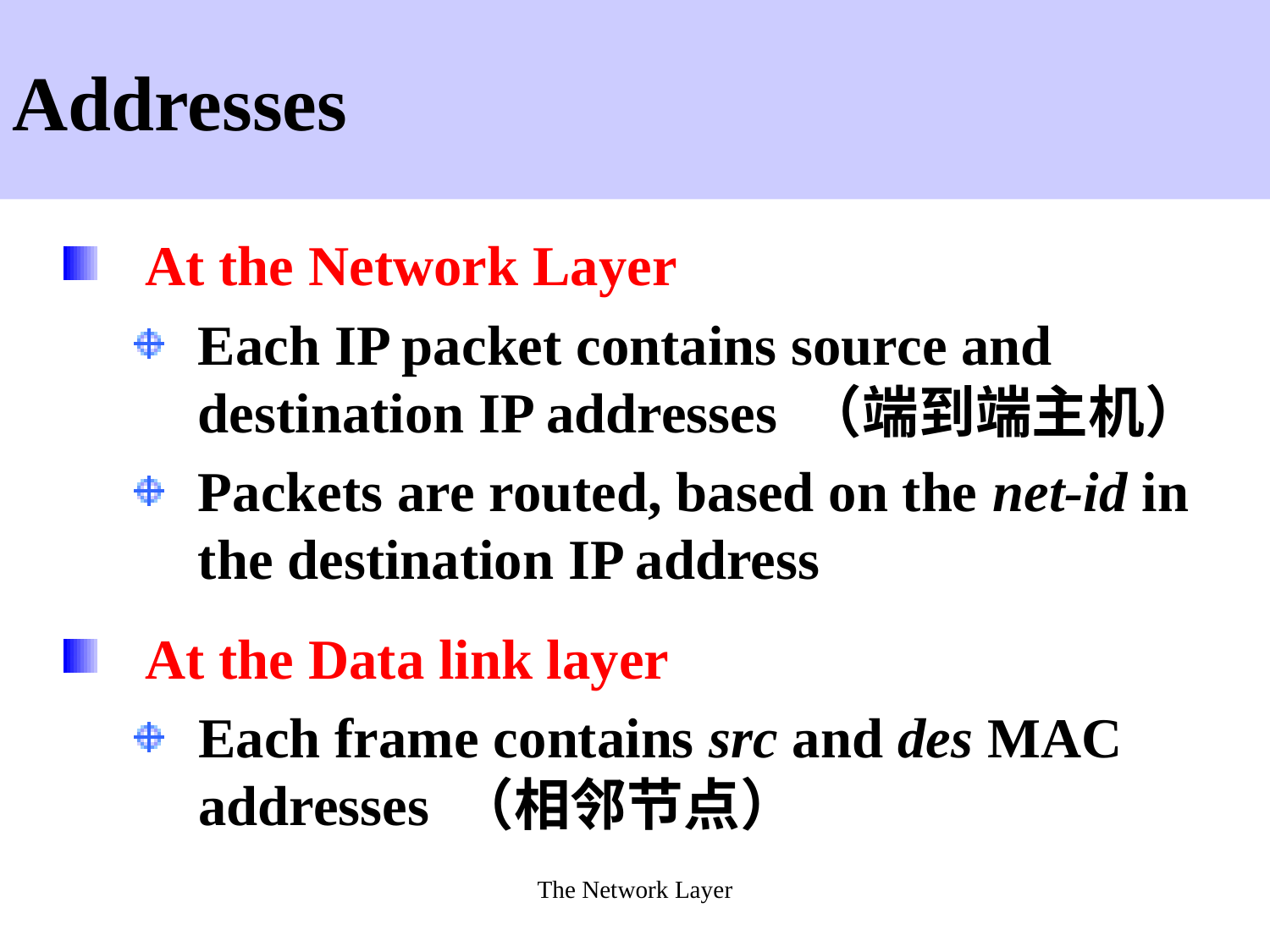

Addresses
At the Network Layer
Each IP packet contains source and destination IP addresses （端到端主机）
Packets are routed, based on the net-id in the destination IP address

At the Data link layer
Each frame contains src and des MAC addresses （相邻节点）

The Network Layer
45